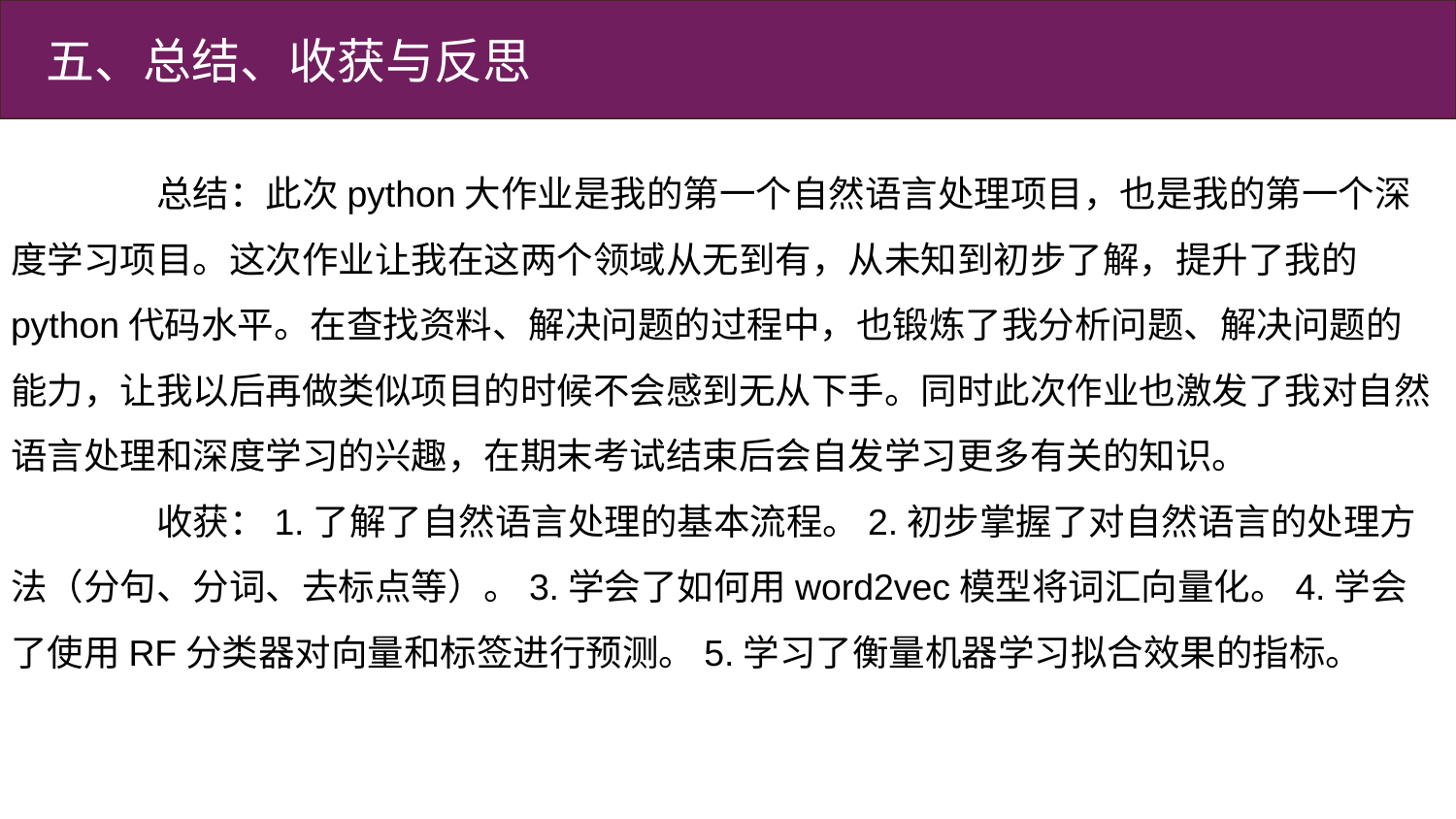

五、总结、收获与反思
	总结：此次python大作业是我的第一个自然语言处理项目，也是我的第一个深度学习项目。这次作业让我在这两个领域从无到有，从未知到初步了解，提升了我的python代码水平。在查找资料、解决问题的过程中，也锻炼了我分析问题、解决问题的能力，让我以后再做类似项目的时候不会感到无从下手。同时此次作业也激发了我对自然语言处理和深度学习的兴趣，在期末考试结束后会自发学习更多有关的知识。
	收获：1.了解了自然语言处理的基本流程。2.初步掌握了对自然语言的处理方法（分句、分词、去标点等）。3.学会了如何用word2vec模型将词汇向量化。4.学会了使用RF分类器对向量和标签进行预测。5.学习了衡量机器学习拟合效果的指标。

24